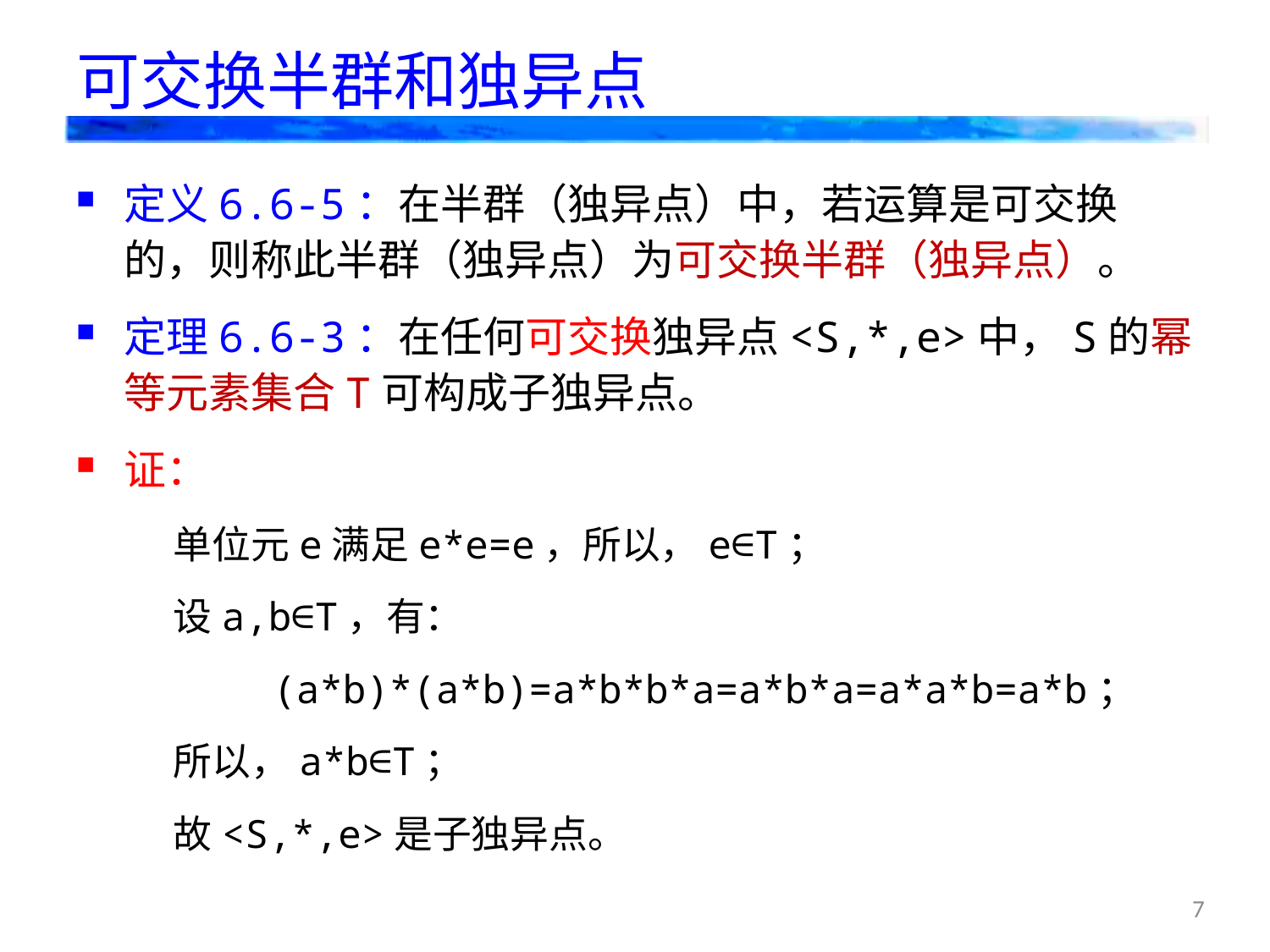

# 可交换半群和独异点
定义6.6-5：在半群（独异点）中，若运算是可交换的，则称此半群（独异点）为可交换半群（独异点）。
定理6.6-3：在任何可交换独异点<S,*,e>中，S的幂等元素集合T可构成子独异点。
证：
单位元e满足e*e=e，所以，e∈T；
设a,b∈T，有：
(a*b)*(a*b)=a*b*b*a=a*b*a=a*a*b=a*b；
所以，a*b∈T；
故<S,*,e>是子独异点。

7